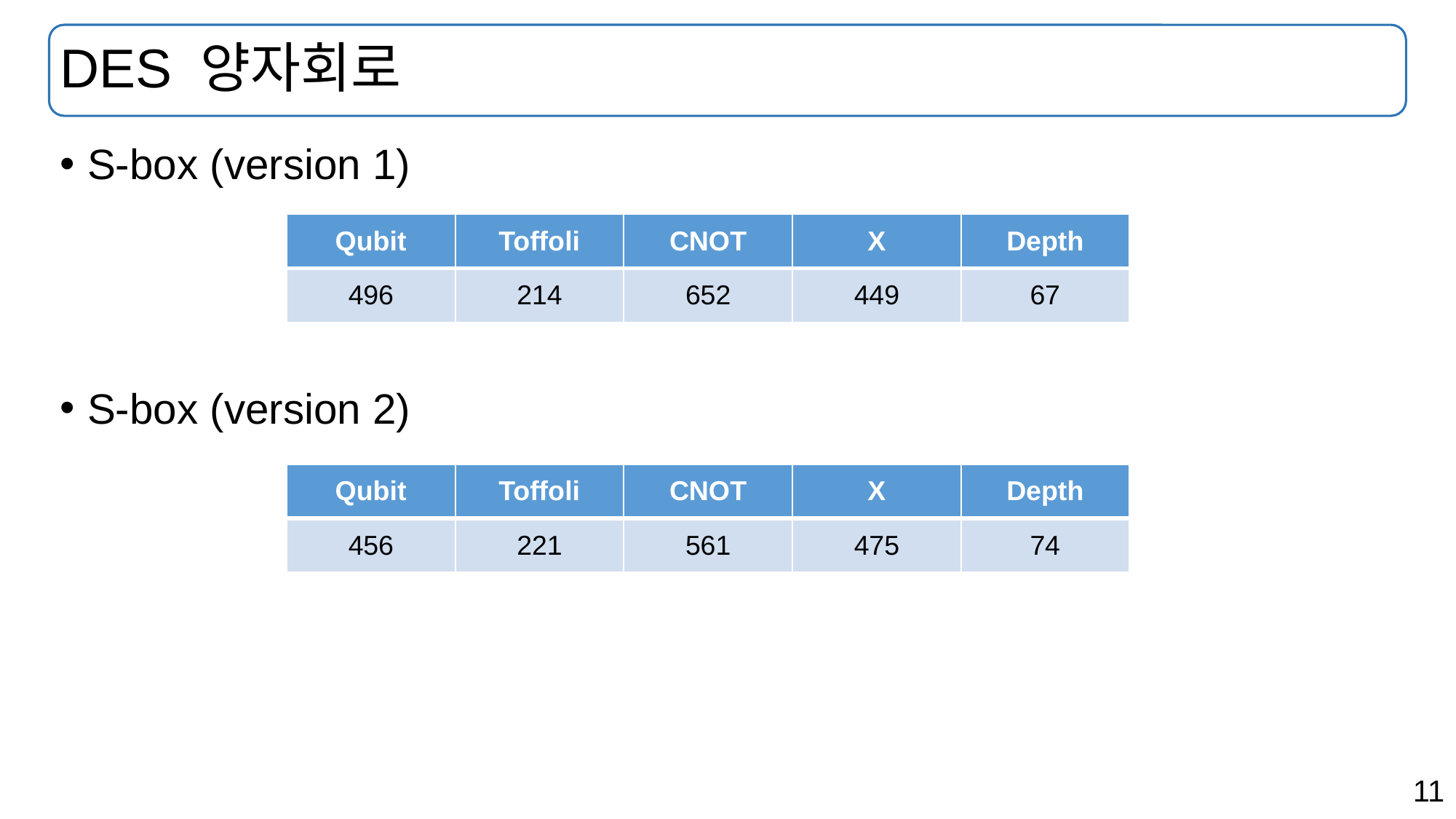

# DES 양자회로
S-box (version 1)

S-box (version 2)

| Qubit | Toffoli | CNOT | X | Depth |
| --- | --- | --- | --- | --- |
| 496 | 214 | 652 | 449 | 67 |
| Qubit | Toffoli | CNOT | X | Depth |
| --- | --- | --- | --- | --- |
| 456 | 221 | 561 | 475 | 74 |